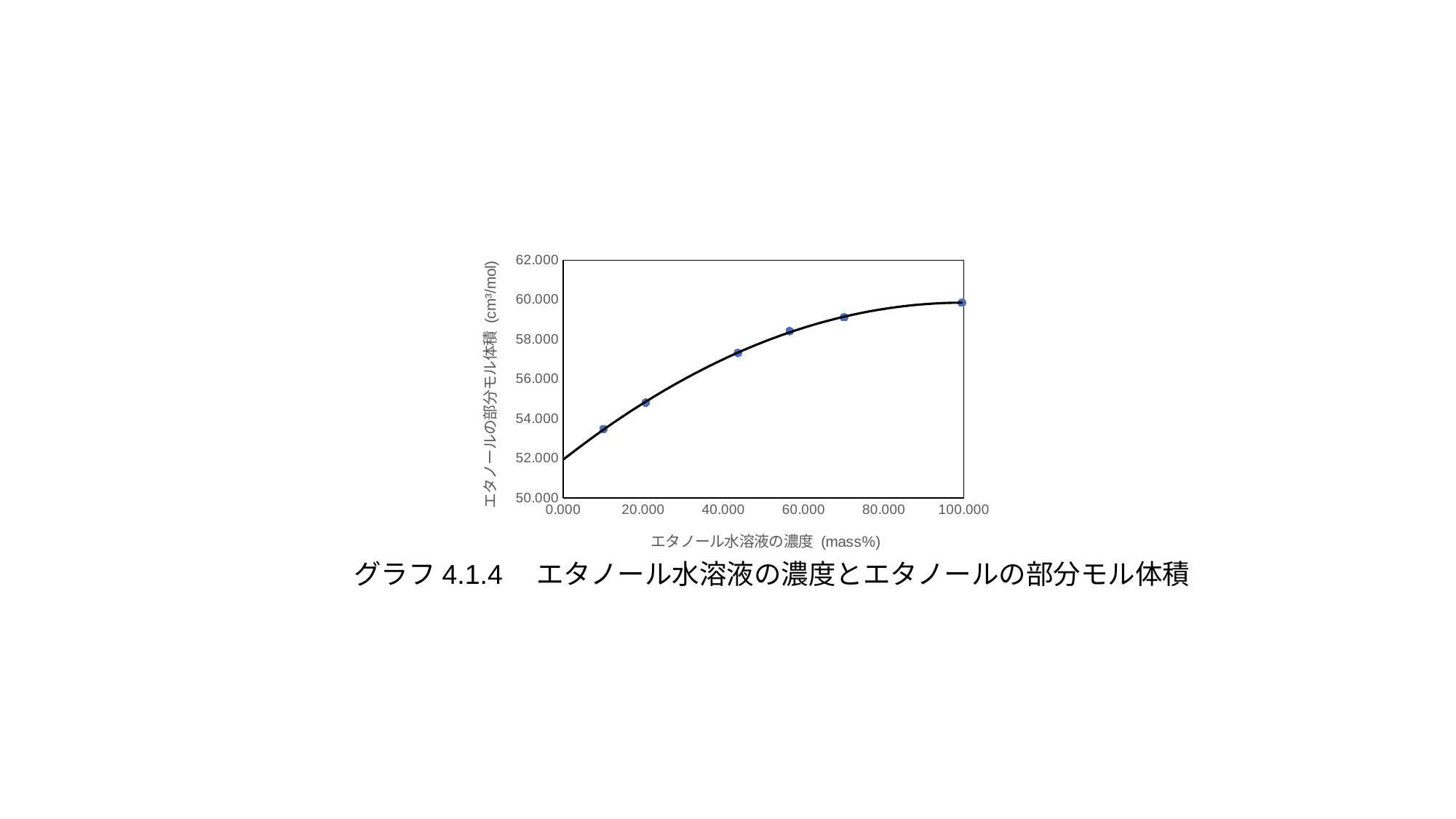

### Chart

| Category | エタノールの部分モル体積 [mol/cm³] |
|---|---|
グラフ4.1.4　エタノール水溶液の濃度とエタノールの部分モル体積